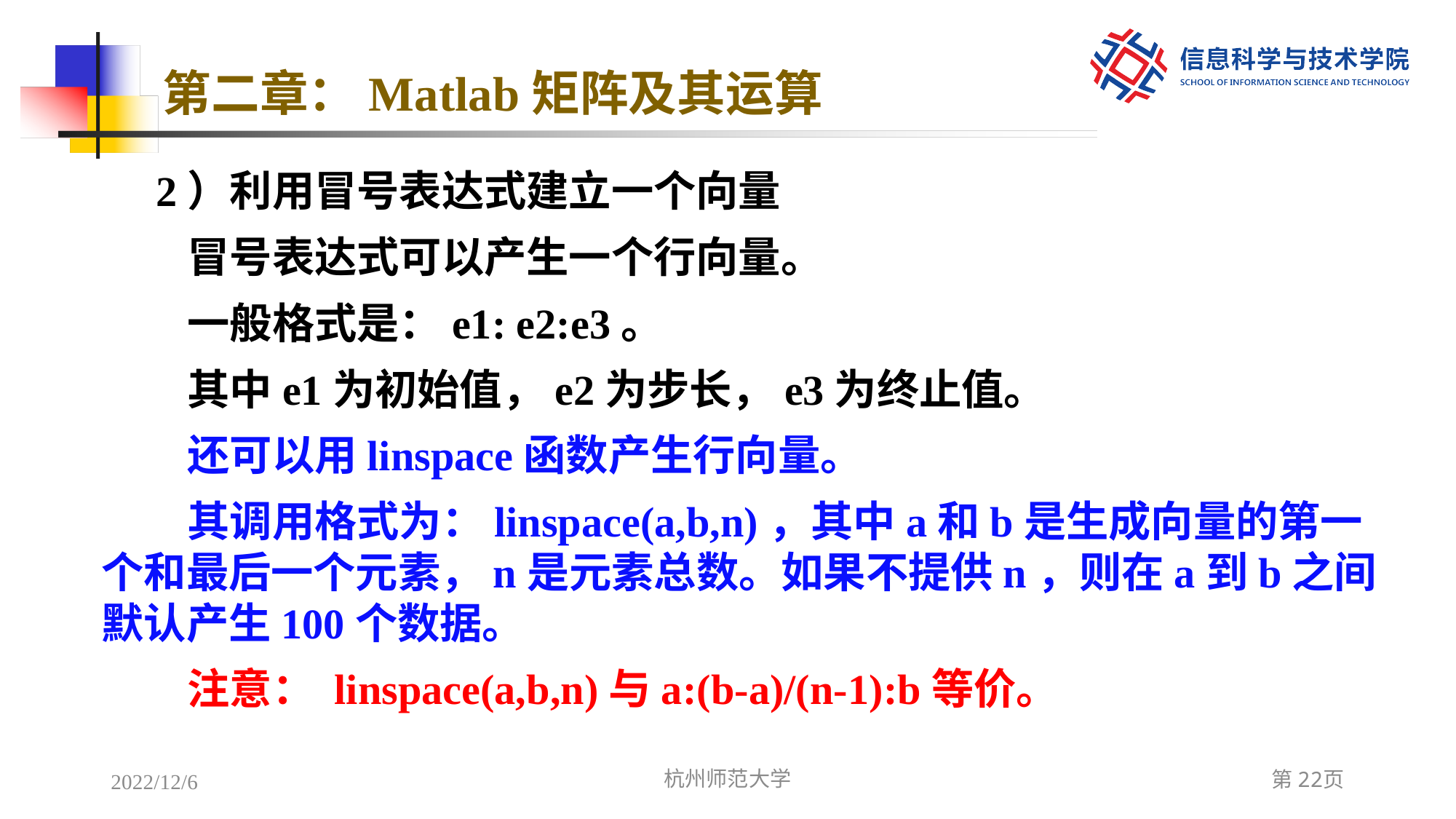

# 第二章：Matlab矩阵及其运算
2）利用冒号表达式建立一个向量
冒号表达式可以产生一个行向量。
一般格式是：e1: e2:e3。
其中e1为初始值，e2为步长，e3为终止值。
还可以用linspace函数产生行向量。
其调用格式为：linspace(a,b,n)，其中a和b是生成向量的第一个和最后一个元素，n是元素总数。如果不提供n，则在a到b之间默认产生100个数据。
注意： linspace(a,b,n)与a:(b-a)/(n-1):b等价。

2022/12/6
杭州师范大学
第22页